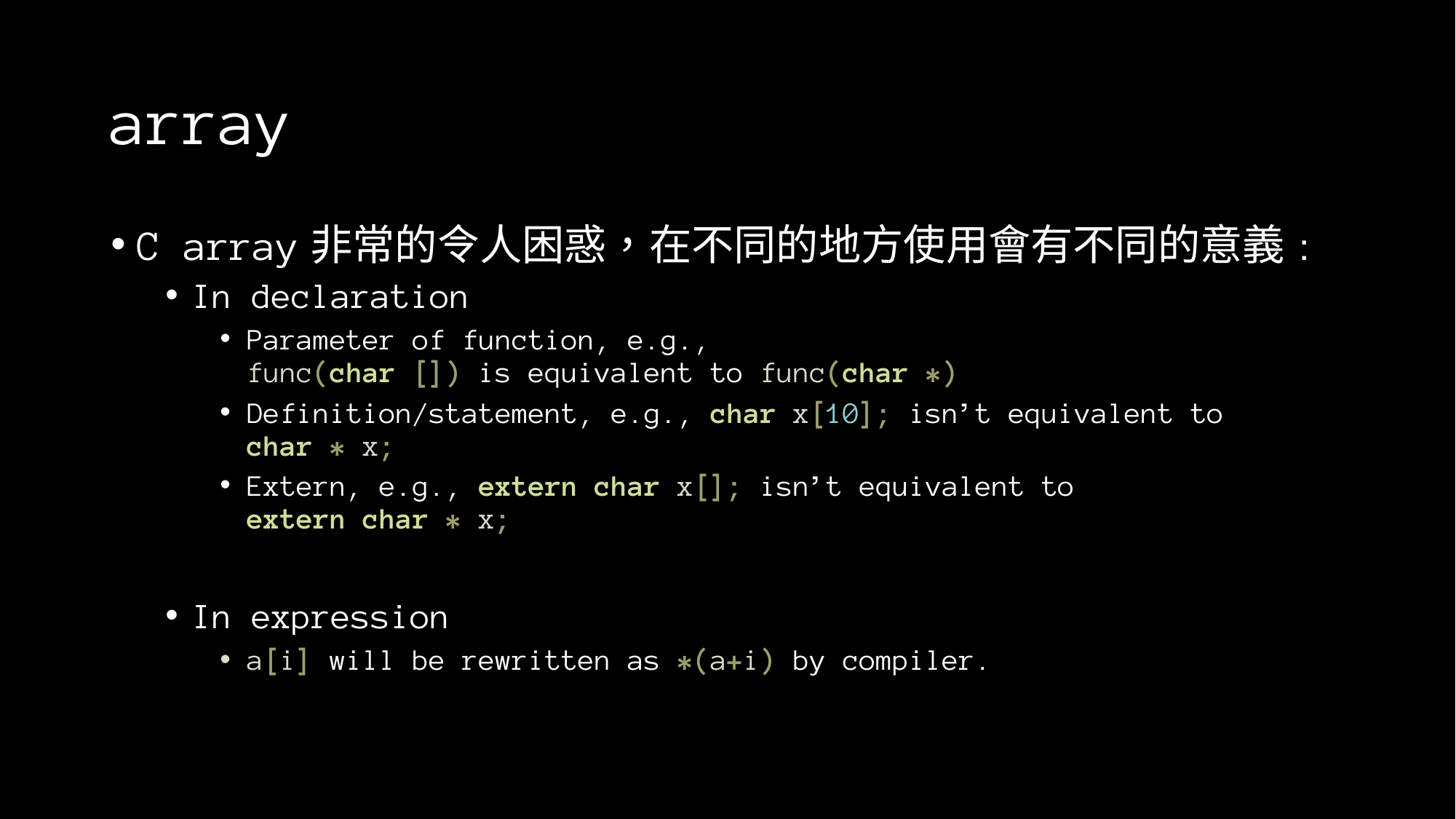

# array
C array非常的令人困惑，在不同的地方使用會有不同的意義:
In declaration
Parameter of function, e.g.,
func(char []) is equivalent to func(char *)
Definition/statement, e.g., char x[10]; isn’t equivalent to
char * x;
Extern, e.g., extern char x[]; isn’t equivalent to
extern char * x;

In expression
a[i] will be rewritten as *(a+i) by compiler.